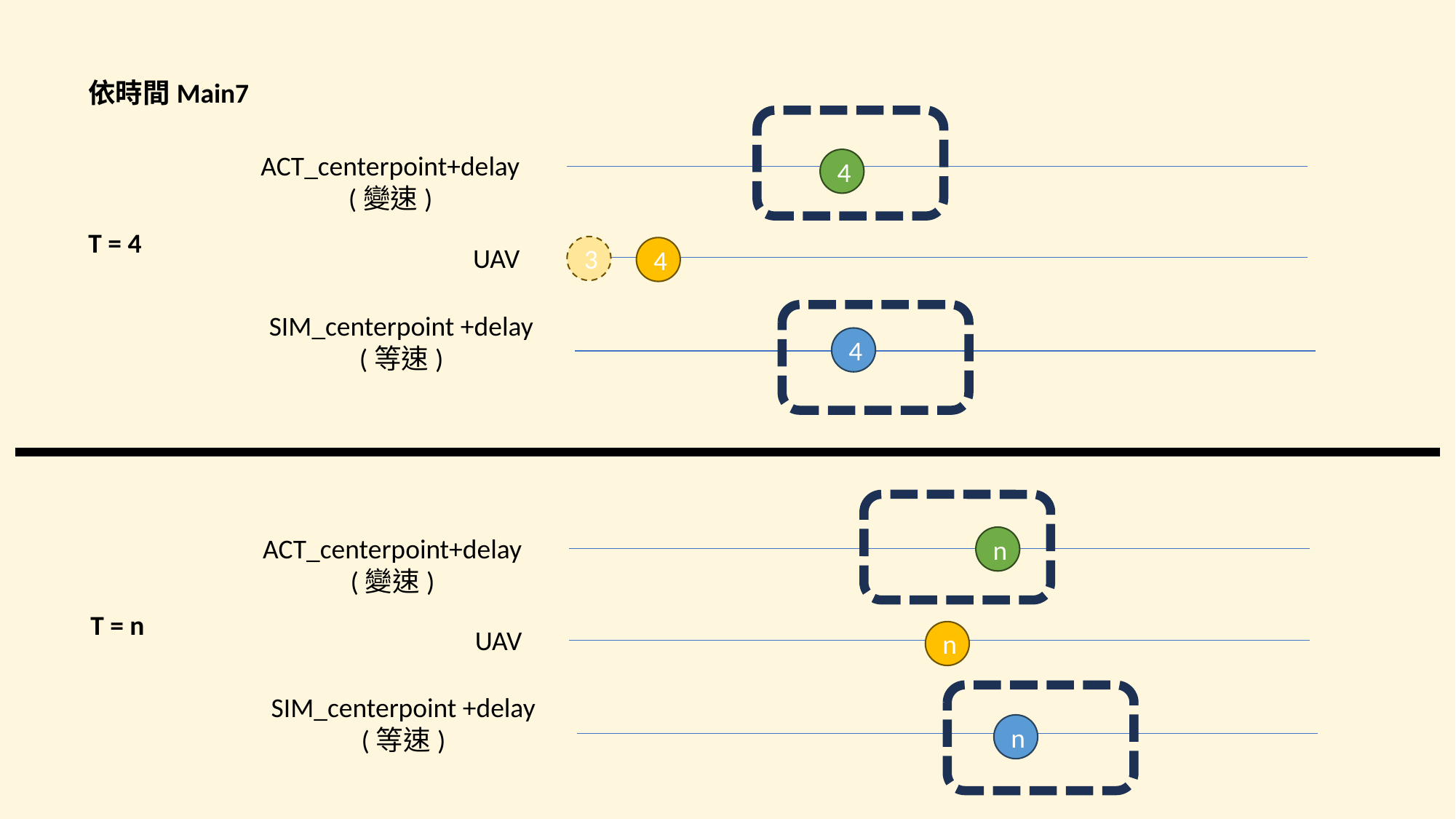

依時間Main7

4
ACT_centerpoint+delay
(變速)
T = 4
UAV
3
4
SIM_centerpoint +delay
(等速)

4

n
ACT_centerpoint+delay
(變速)
T = n
UAV
n
SIM_centerpoint +delay
(等速)

n